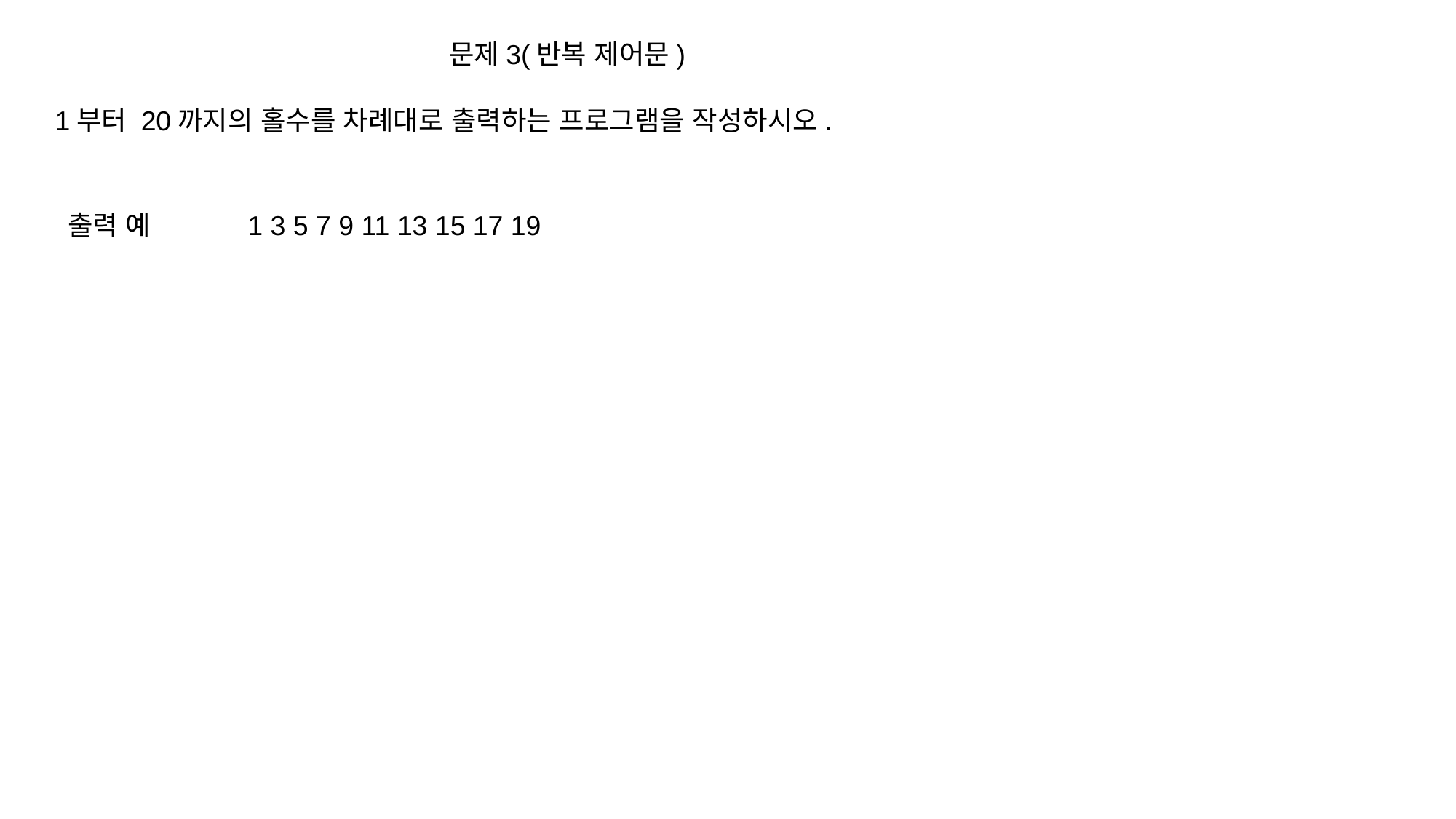

문제3(반복 제어문)
1부터 20까지의 홀수를 차례대로 출력하는 프로그램을 작성하시오.
출력 예
1 3 5 7 9 11 13 15 17 19